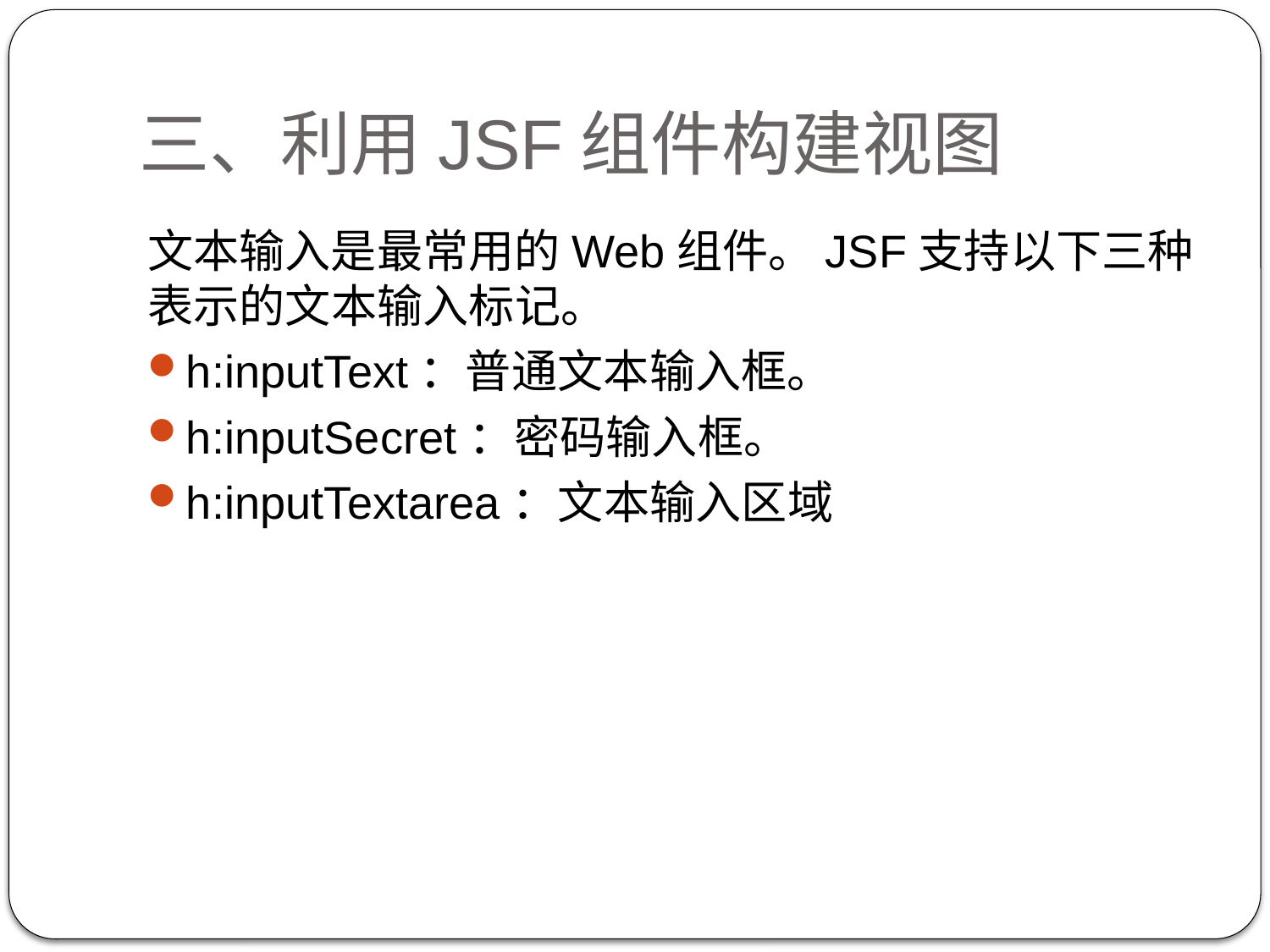

# 三、利用JSF组件构建视图
文本输入是最常用的Web组件。JSF支持以下三种表示的文本输入标记。
h:inputText：普通文本输入框。
h:inputSecret：密码输入框。
h:inputTextarea：文本输入区域